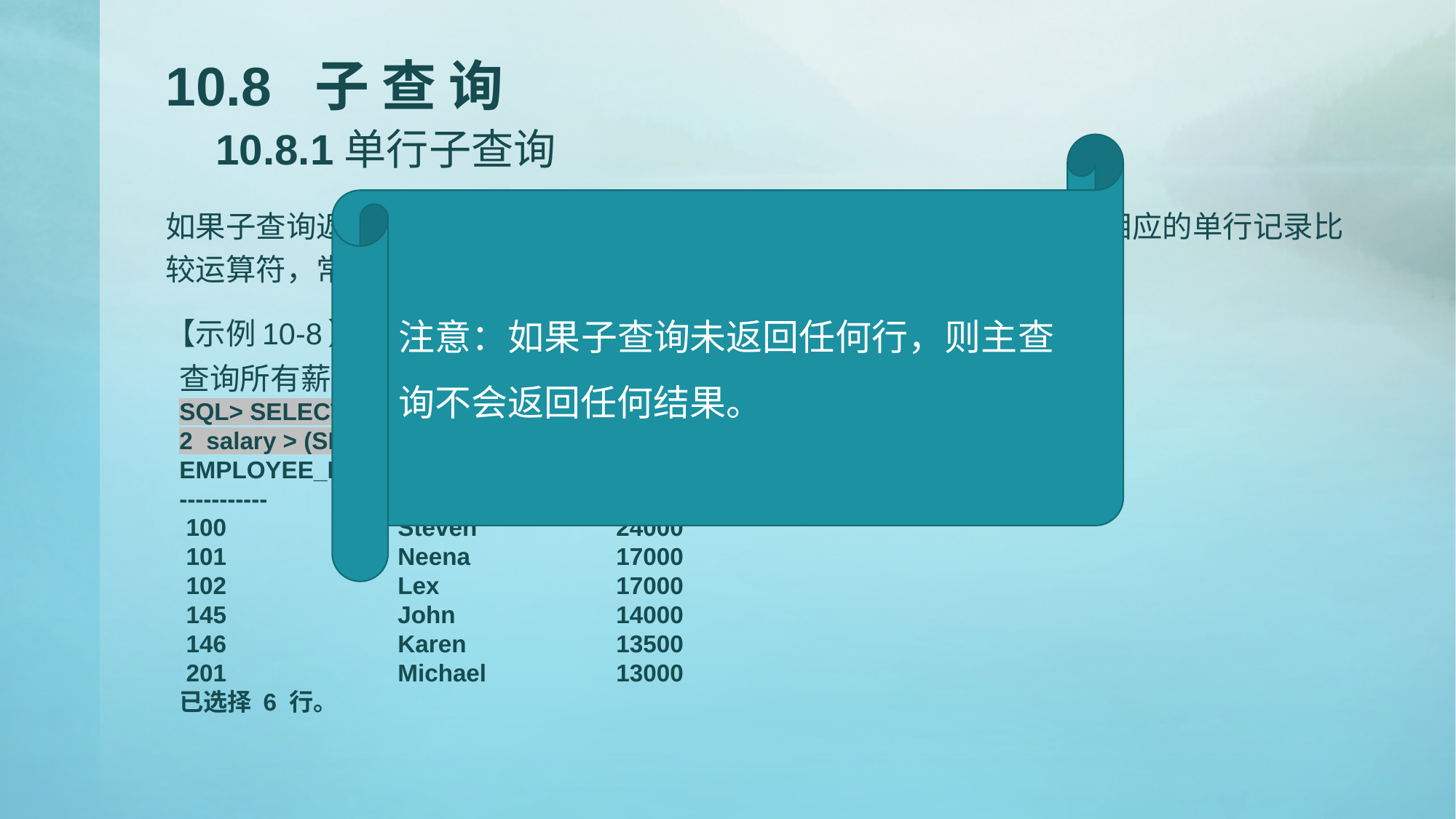

# 10.8  子 查 询 10.8.1单行子查询
注意：如果子查询未返回任何行，则主查询不会返回任何结果。
如果子查询返回单行结果，则为单行子查询，可以在主查询中对其使用相应的单行记录比较运算符，常用的运算符有：=、>、>=、<、<=、<>。
【示例10-8】单行子查询。
查询所有薪水高于员工(employee_id=108)的员工信息：
SQL> SELECT employee_id，first_name，salary from employees WHERE
2  salary > (SELECT salary FROM employees WHERE employee_id=108)；
EMPLOYEE_ID	FIRST_NAME	SALARY
-----------		----------------	----------
 100		Steven		24000
 101		Neena		17000
 102		Lex		17000
 145		John		14000
 146		Karen		13500
 201		Michael		13000
已选择 6 行。